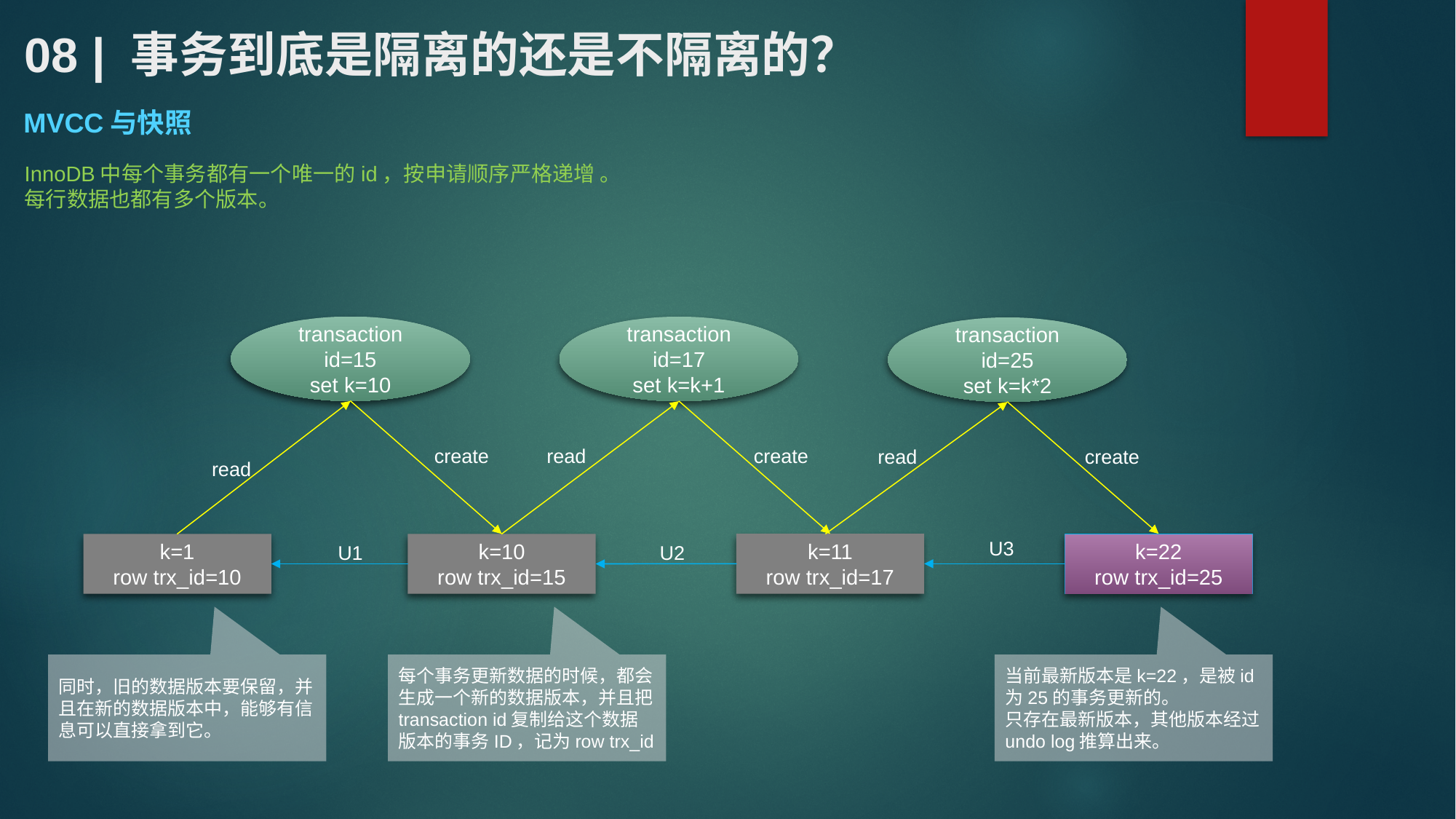

# 08 | 事务到底是隔离的还是不隔离的？
MVCC与快照
InnoDB中每个事务都有一个唯一的id，按申请顺序严格递增 。
每行数据也都有多个版本。
transaction id=15
set k=10
transaction id=17
set k=k+1
transaction id=25
set k=k*2
create
read
create
read
create
read
U3
k=22
row trx_id=25
k=11
row trx_id=17
k=1
row trx_id=10
k=10
row trx_id=15
U1
U2
同时，旧的数据版本要保留，并且在新的数据版本中，能够有信息可以直接拿到它。
每个事务更新数据的时候，都会生成一个新的数据版本，并且把transaction id复制给这个数据版本的事务ID，记为row trx_id
当前最新版本是k=22，是被id为25的事务更新的。
只存在最新版本，其他版本经过undo log推算出来。